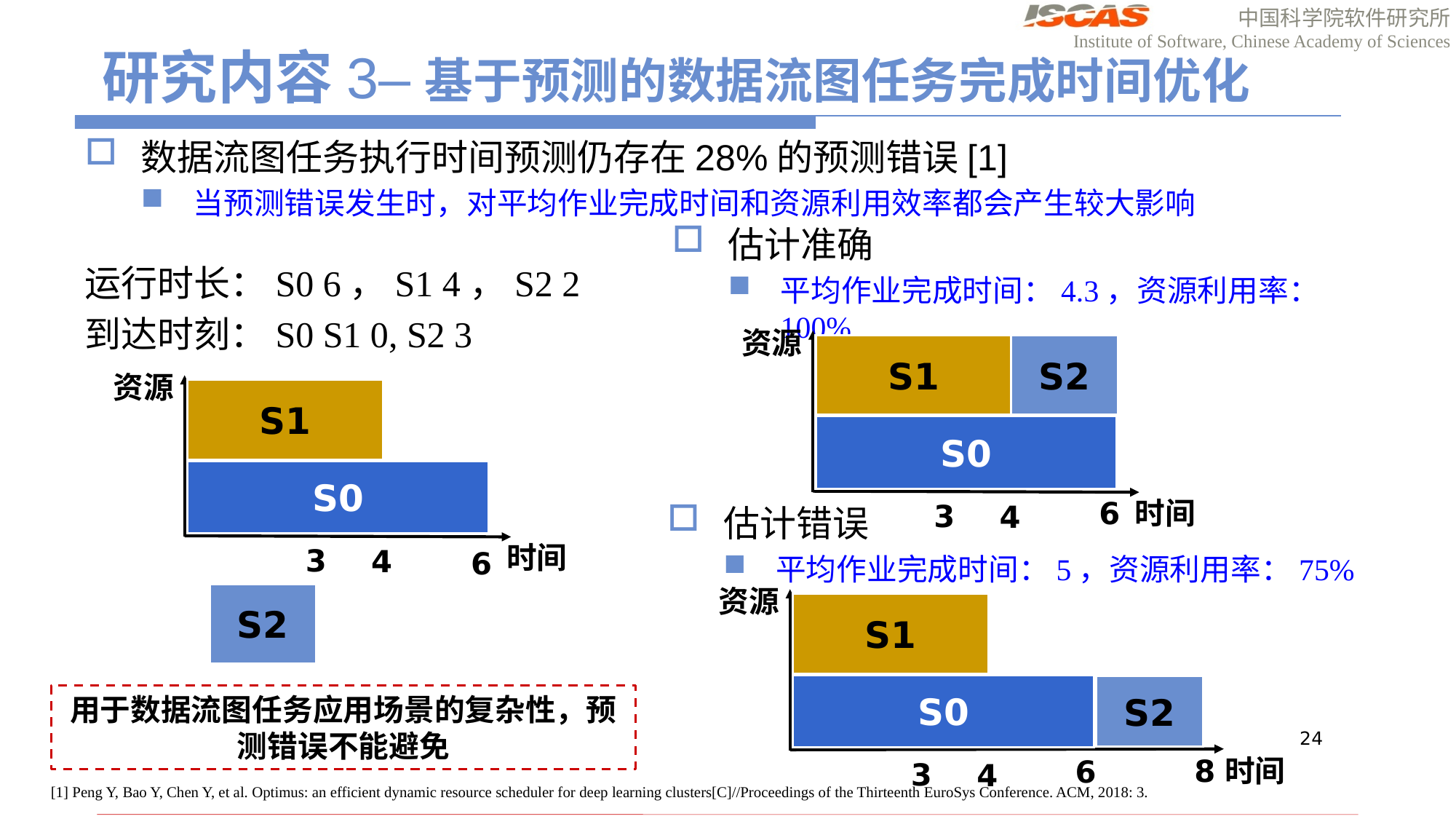

# 研究内容3–基于预测的数据流图任务完成时间优化
数据流图任务执行时间预测仍存在28%的预测错误[1]
当预测错误发生时，对平均作业完成时间和资源利用效率都会产生较大影响
估计准确
平均作业完成时间：4.3，资源利用率：100%
运行时长：S0 6，S1 4，S2 2
到达时刻：S0 S1 0, S2 3
资源
S1
S2
资源
S1
S0
S0
时间
6
3
4
估计错误
平均作业完成时间：5，资源利用率：75%
时间
3
4
6
资源
S2
S1
S0
S2
用于数据流图任务应用场景的复杂性，预测错误不能避免
24
时间
8
6
3
4
[1] Peng Y, Bao Y, Chen Y, et al. Optimus: an efficient dynamic resource scheduler for deep learning clusters[C]//Proceedings of the Thirteenth EuroSys Conference. ACM, 2018: 3.